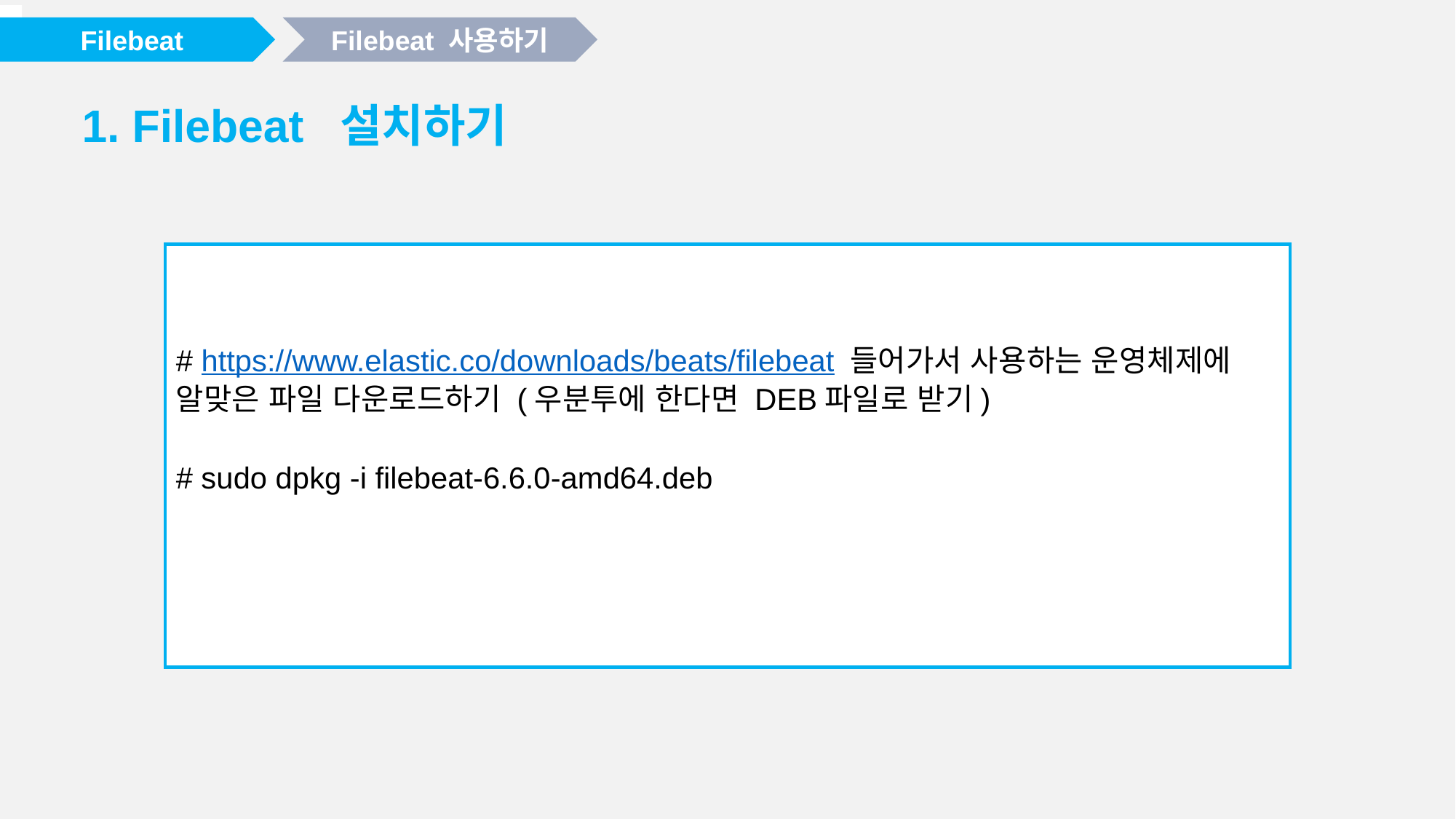

Filebeat
Filebeat 사용하기
# 1. Filebeat  설치하기
# https://www.elastic.co/downloads/beats/filebeat 들어가서 사용하는 운영체제에 알맞은 파일 다운로드하기 (우분투에 한다면 DEB파일로 받기)

# sudo dpkg -i filebeat-6.6.0-amd64.deb